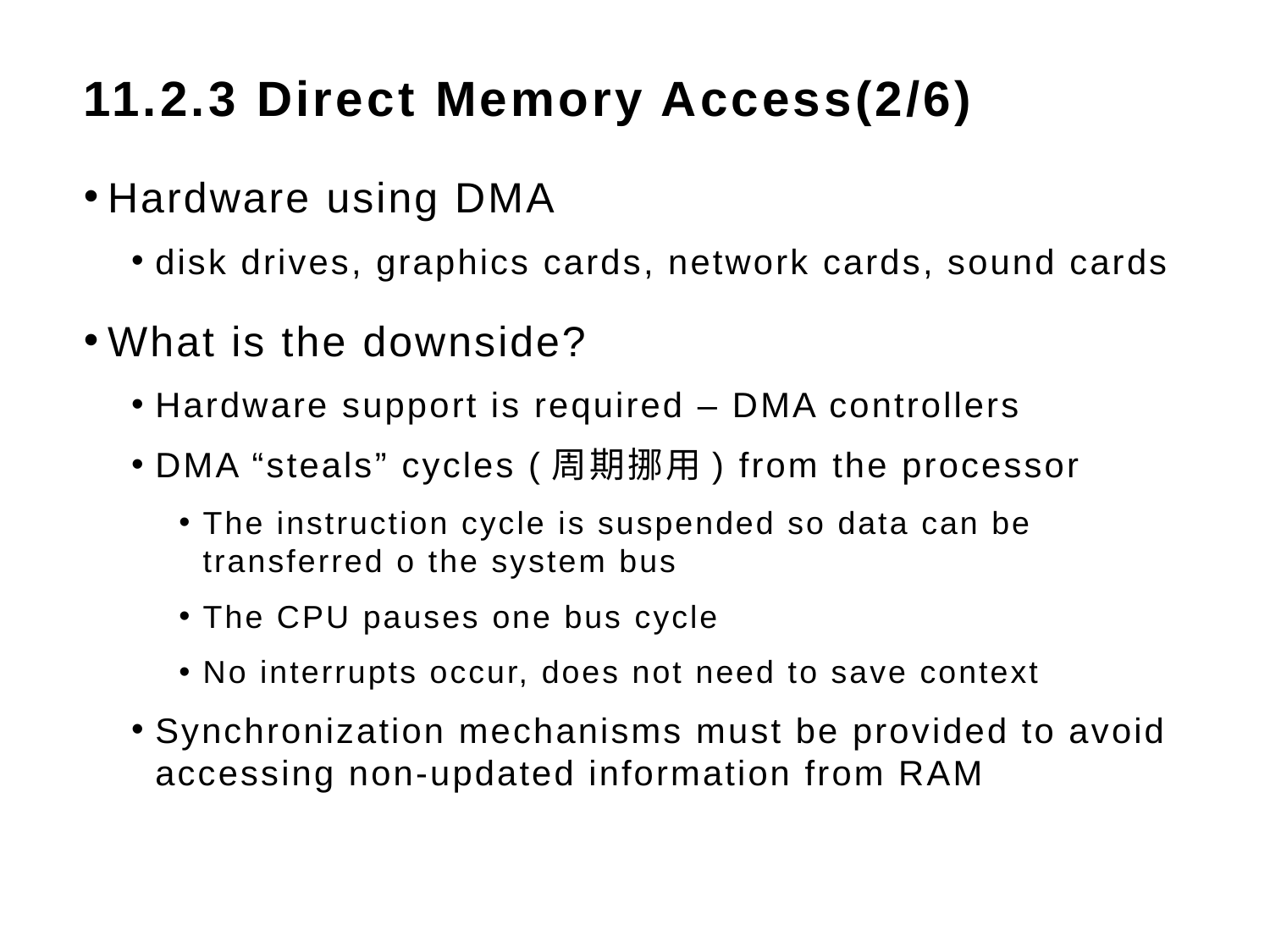

# 11.2.3 Direct Memory Access(2/6)
Hardware using DMA
disk drives, graphics cards, network cards, sound cards
What is the downside?
Hardware support is required – DMA controllers
DMA “steals” cycles (周期挪用) from the processor
The instruction cycle is suspended so data can be transferred o the system bus
The CPU pauses one bus cycle
No interrupts occur, does not need to save context
Synchronization mechanisms must be provided to avoid accessing non-updated information from RAM
20